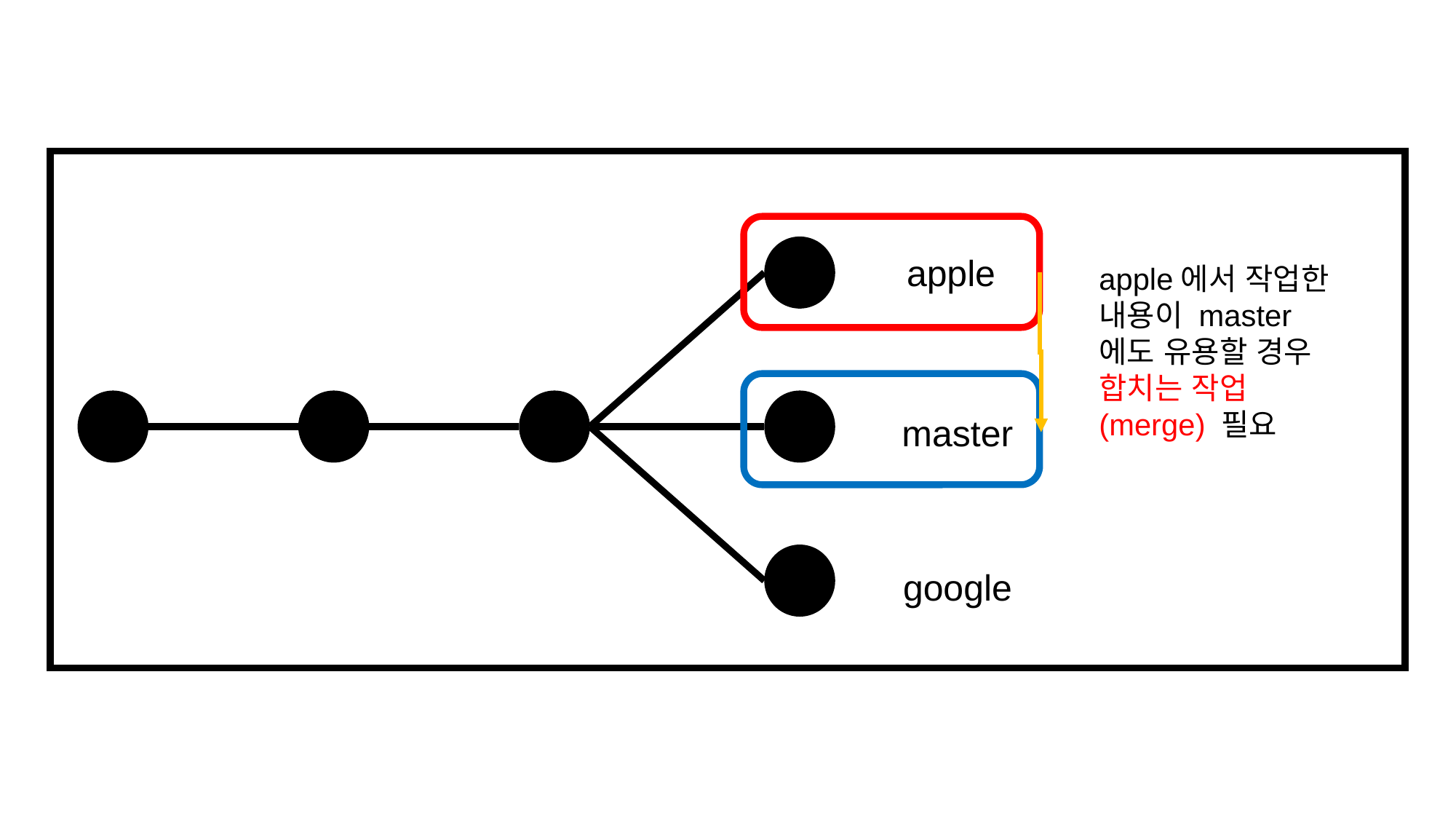

apple

master

google
apple에서 작업한 내용이 master에도 유용할 경우
합치는 작업(merge) 필요